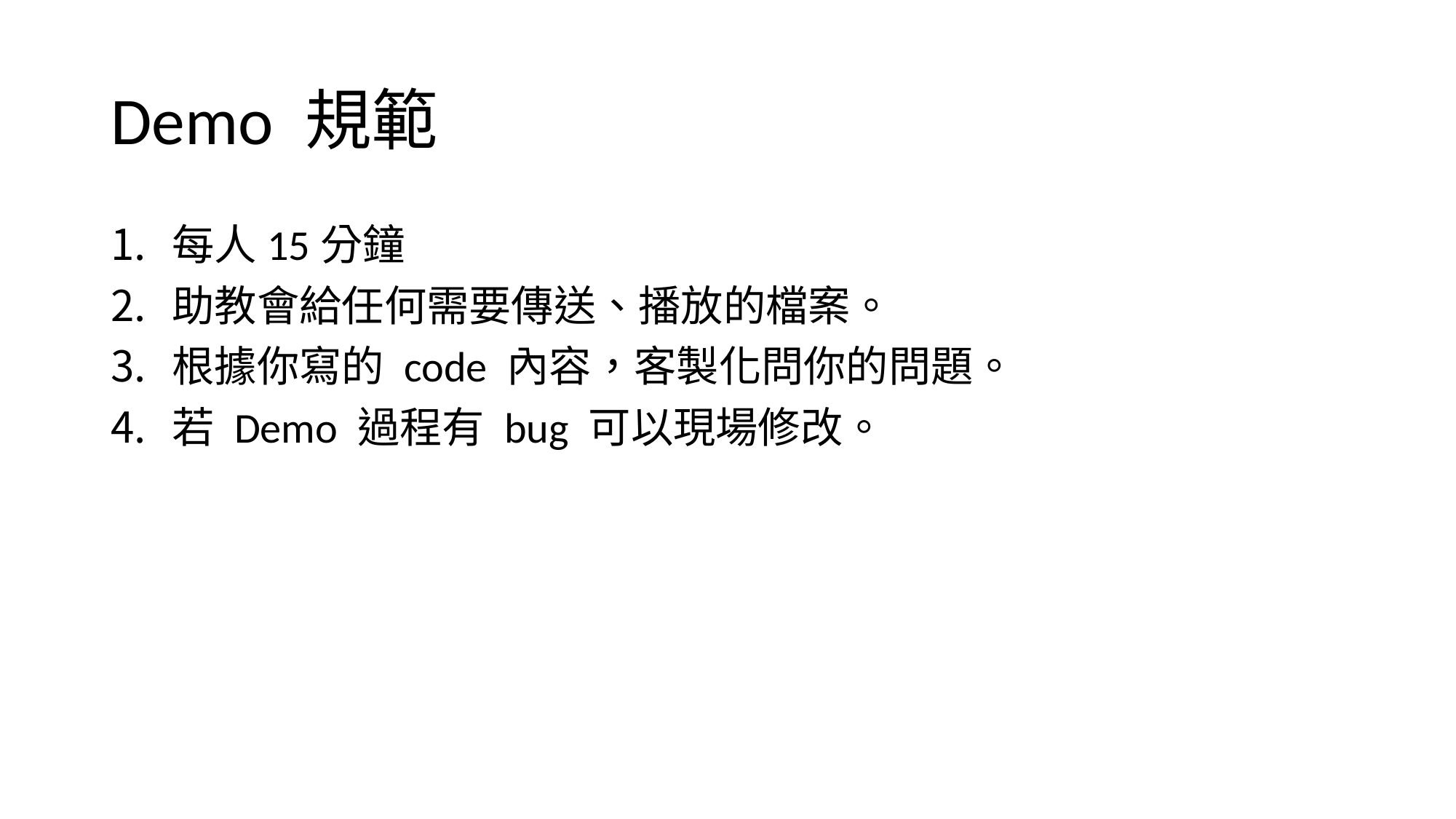

# Demo 規範
每人15分鐘
助教會給任何需要傳送、播放的檔案。
根據你寫的 code 內容，客製化問你的問題。
若 Demo 過程有 bug 可以現場修改。